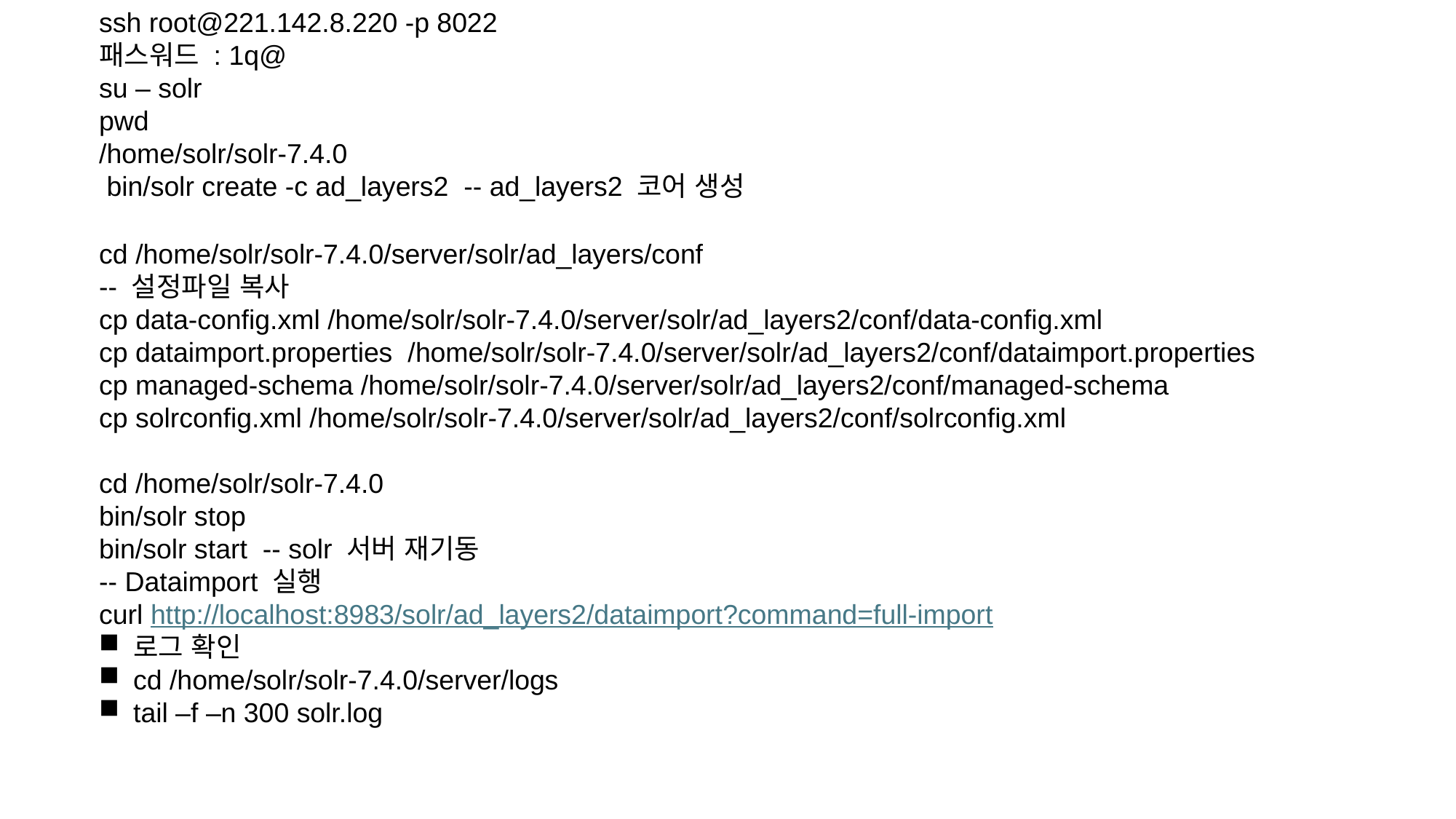

ssh root@221.142.8.220 -p 8022
패스워드 : 1q@
su – solr
pwd
/home/solr/solr-7.4.0
 bin/solr create -c ad_layers2  -- ad_layers2 코어 생성
cd /home/solr/solr-7.4.0/server/solr/ad_layers/conf
-- 설정파일 복사
cp data-config.xml /home/solr/solr-7.4.0/server/solr/ad_layers2/conf/data-config.xml
cp dataimport.properties  /home/solr/solr-7.4.0/server/solr/ad_layers2/conf/dataimport.properties
cp managed-schema /home/solr/solr-7.4.0/server/solr/ad_layers2/conf/managed-schema
cp solrconfig.xml /home/solr/solr-7.4.0/server/solr/ad_layers2/conf/solrconfig.xml

cd /home/solr/solr-7.4.0
bin/solr stop
bin/solr start  -- solr 서버 재기동
-- Dataimport 실행
curl http://localhost:8983/solr/ad_layers2/dataimport?command=full-import
로그 확인
cd /home/solr/solr-7.4.0/server/logs
tail –f –n 300 solr.log